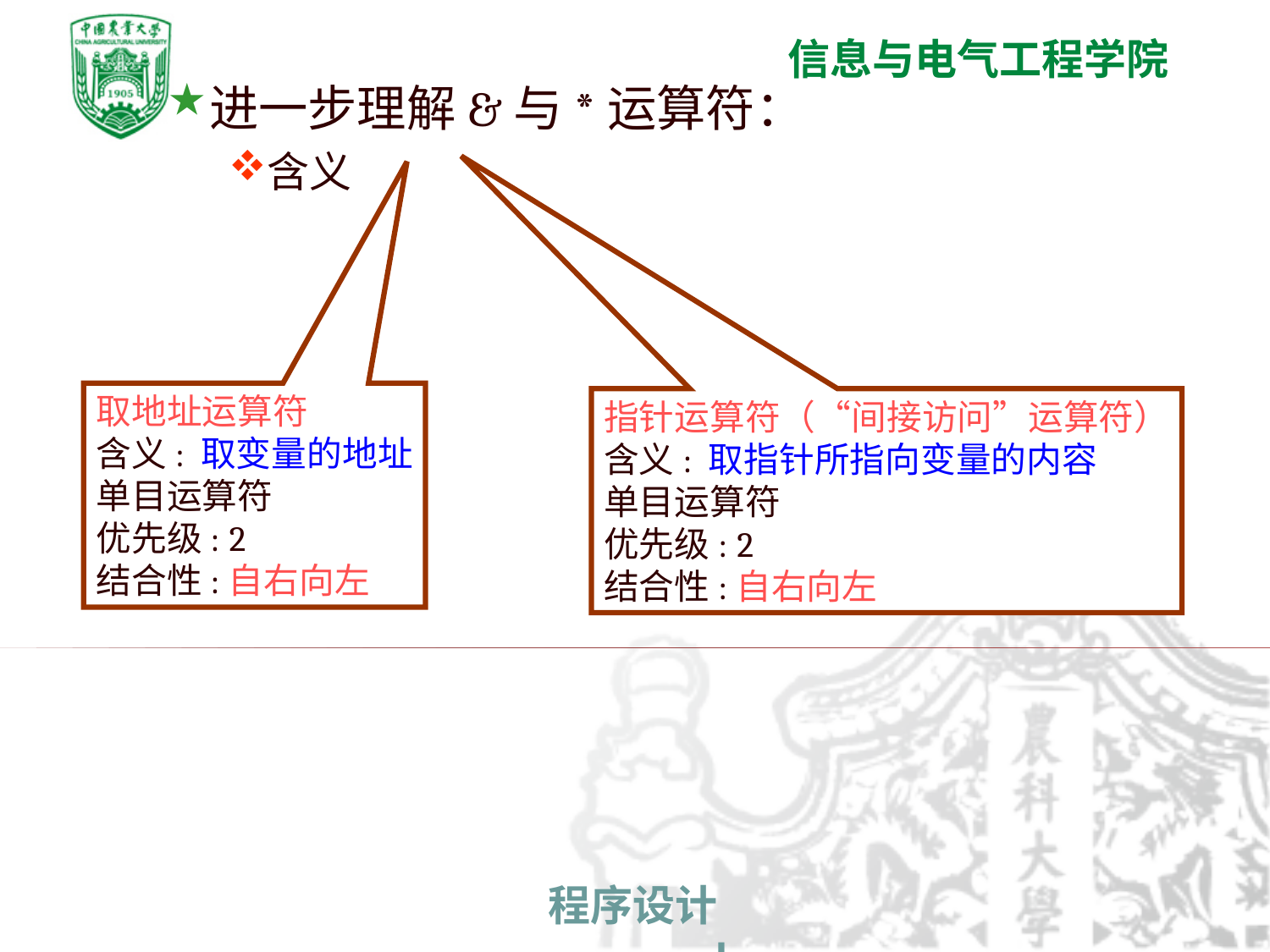

进一步理解&与*运算符：
含义
取地址运算符
含义: 取变量的地址
单目运算符
优先级: 2
结合性:自右向左
指针运算符（“间接访问”运算符）
含义: 取指针所指向变量的内容
单目运算符
优先级: 2
结合性:自右向左